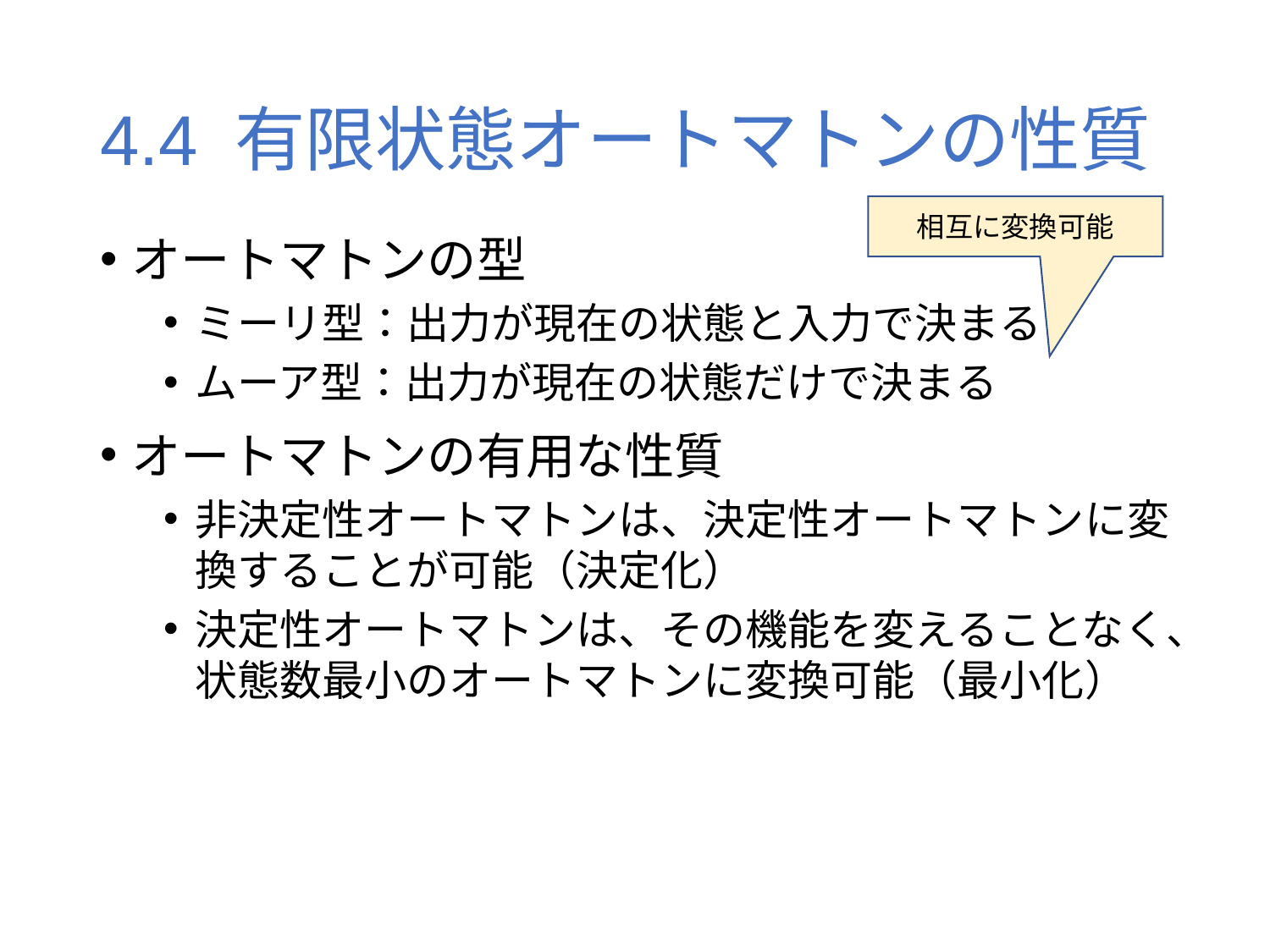

# 4.4 有限状態オートマトンの性質
相互に変換可能
オートマトンの型
ミーリ型：出力が現在の状態と入力で決まる
ムーア型：出力が現在の状態だけで決まる
オートマトンの有用な性質
非決定性オートマトンは、決定性オートマトンに変換することが可能（決定化）
決定性オートマトンは、その機能を変えることなく、状態数最小のオートマトンに変換可能（最小化）